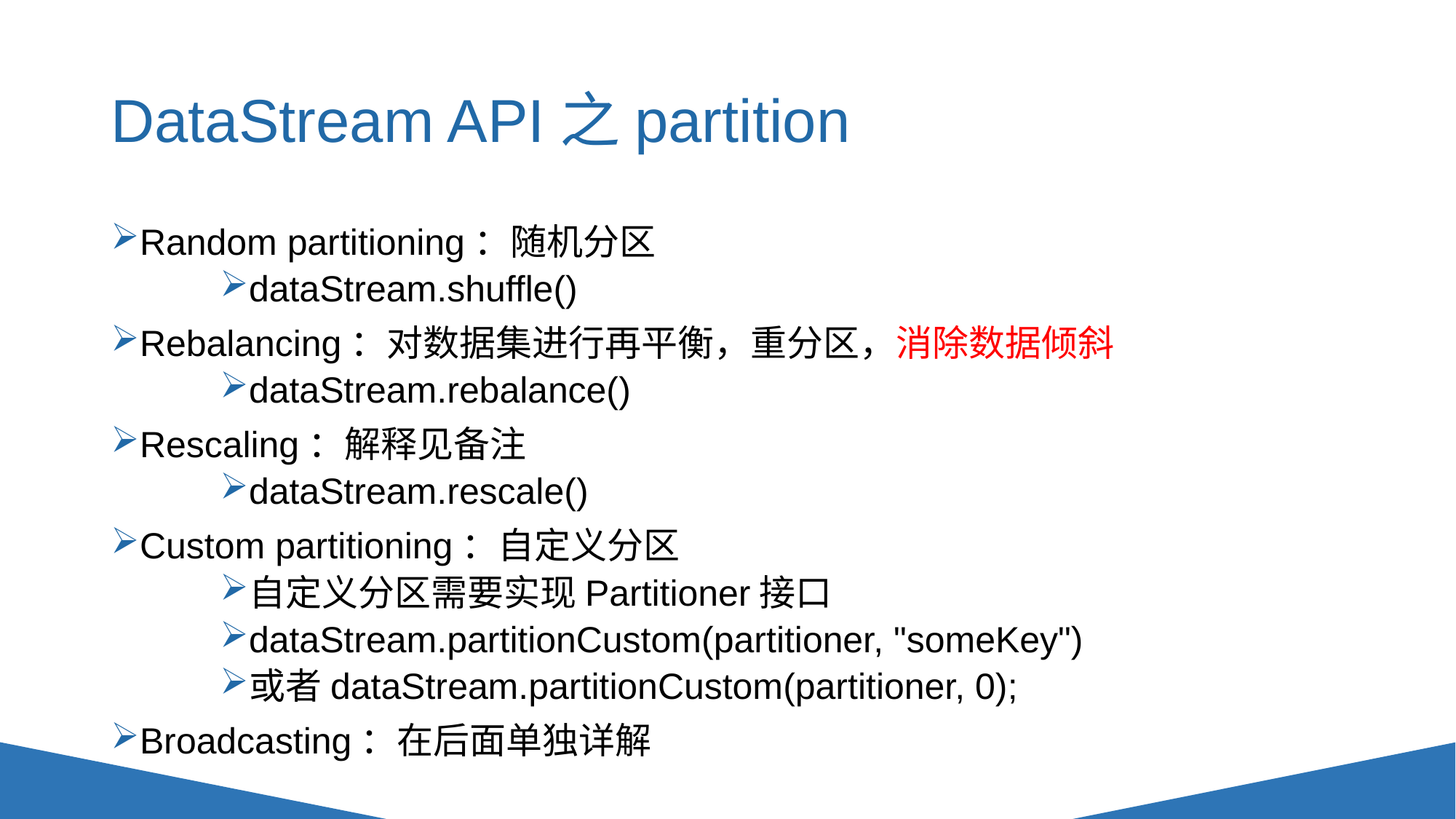

# DataStream API之partition
Random partitioning：随机分区
dataStream.shuffle()
Rebalancing：对数据集进行再平衡，重分区，消除数据倾斜
dataStream.rebalance()
Rescaling：解释见备注
dataStream.rescale()
Custom partitioning：自定义分区
自定义分区需要实现Partitioner接口
dataStream.partitionCustom(partitioner, "someKey")
或者dataStream.partitionCustom(partitioner, 0);
Broadcasting：在后面单独详解